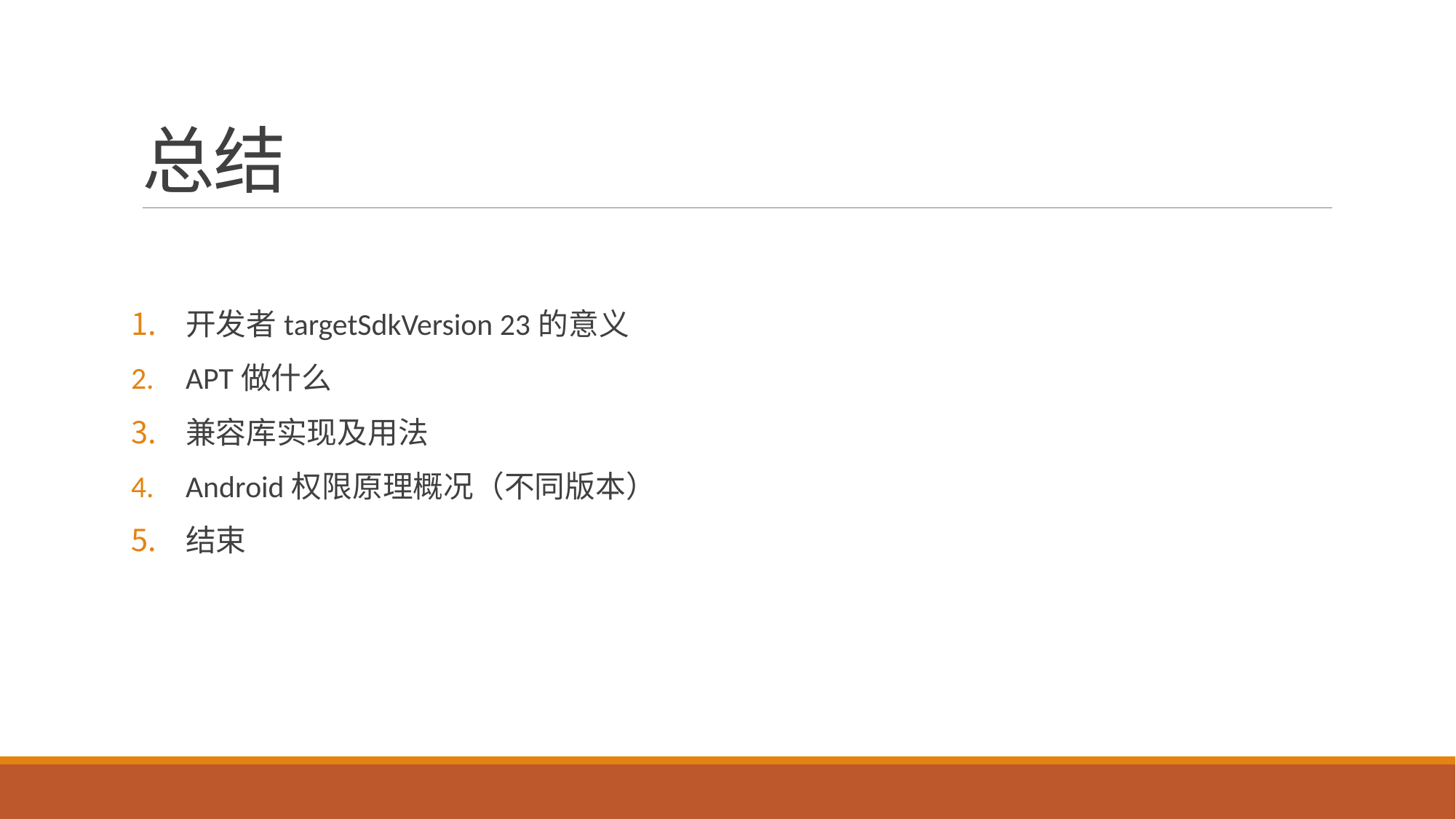

# 总结
开发者targetSdkVersion 23的意义
APT做什么
兼容库实现及用法
Android权限原理概况（不同版本）
结束